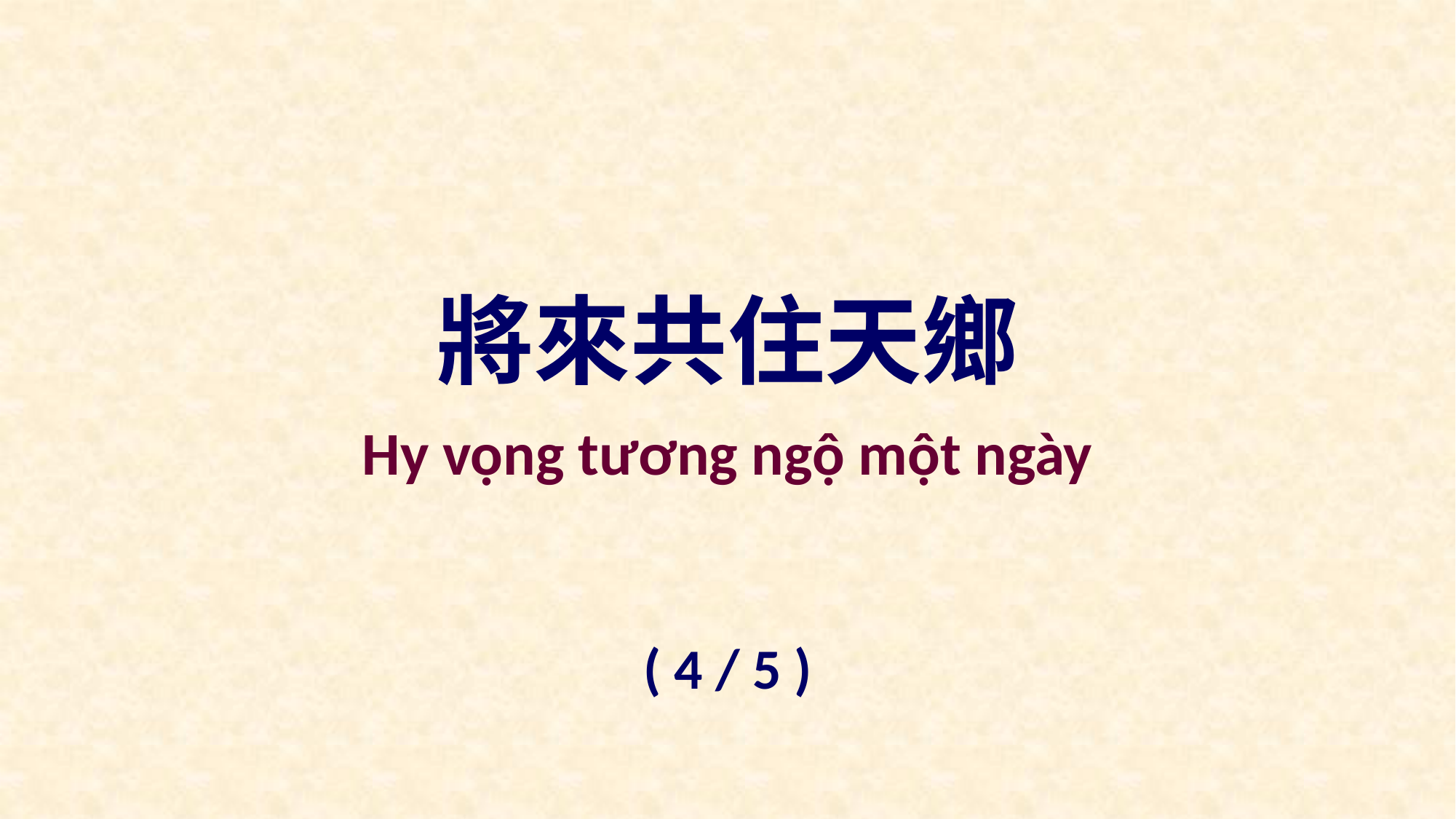

將來共住天鄉
Hy vọng tương ngộ một ngày
( 4 / 5 )